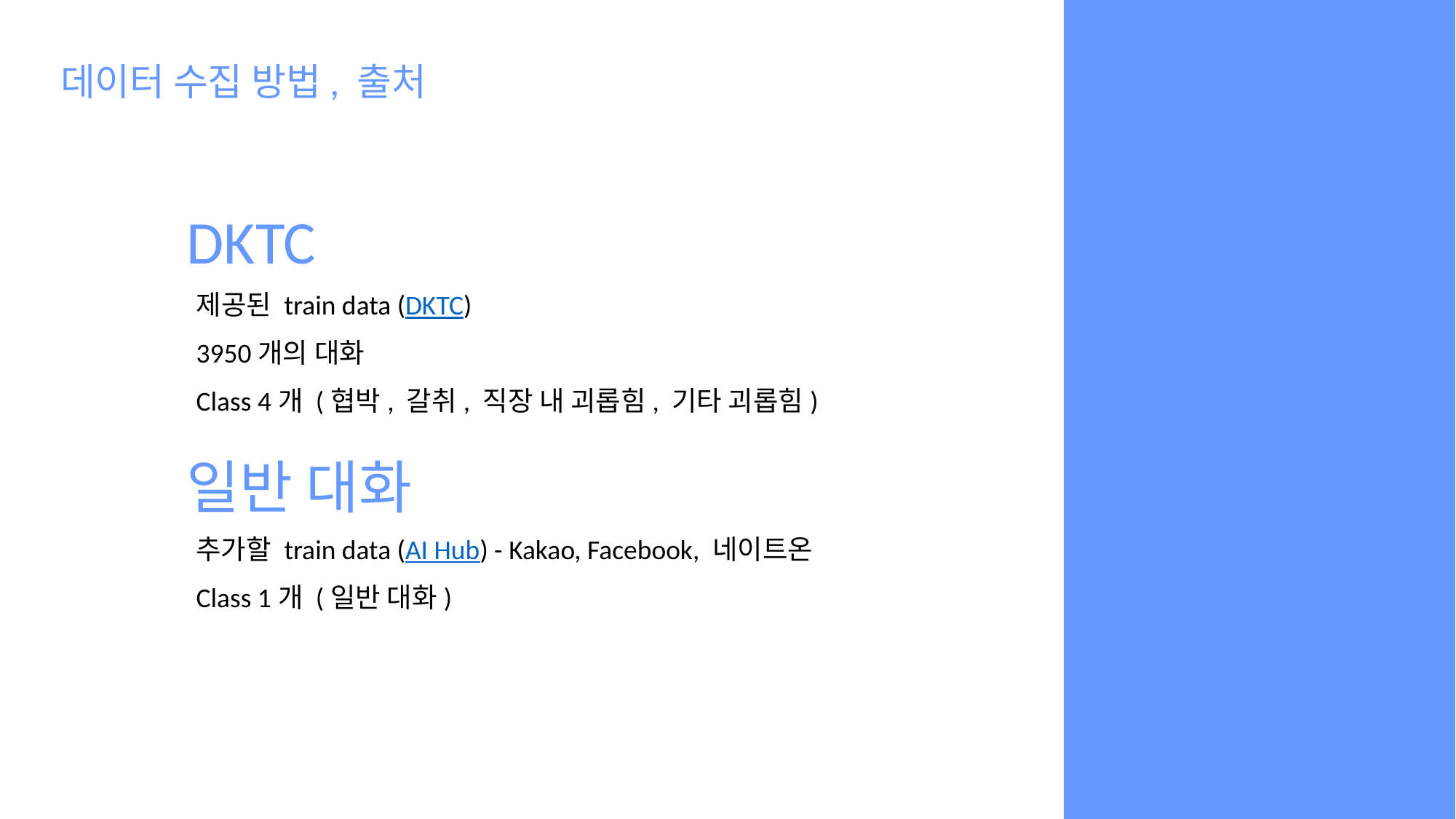

# 데이터 수집 방법, 출처
DKTC
제공된 train data (DKTC)
3950개의 대화
Class 4개 (협박, 갈취, 직장 내 괴롭힘, 기타 괴롭힘)
일반 대화
추가할 train data (AI Hub) - Kakao, Facebook, 네이트온
Class 1개 (일반 대화)